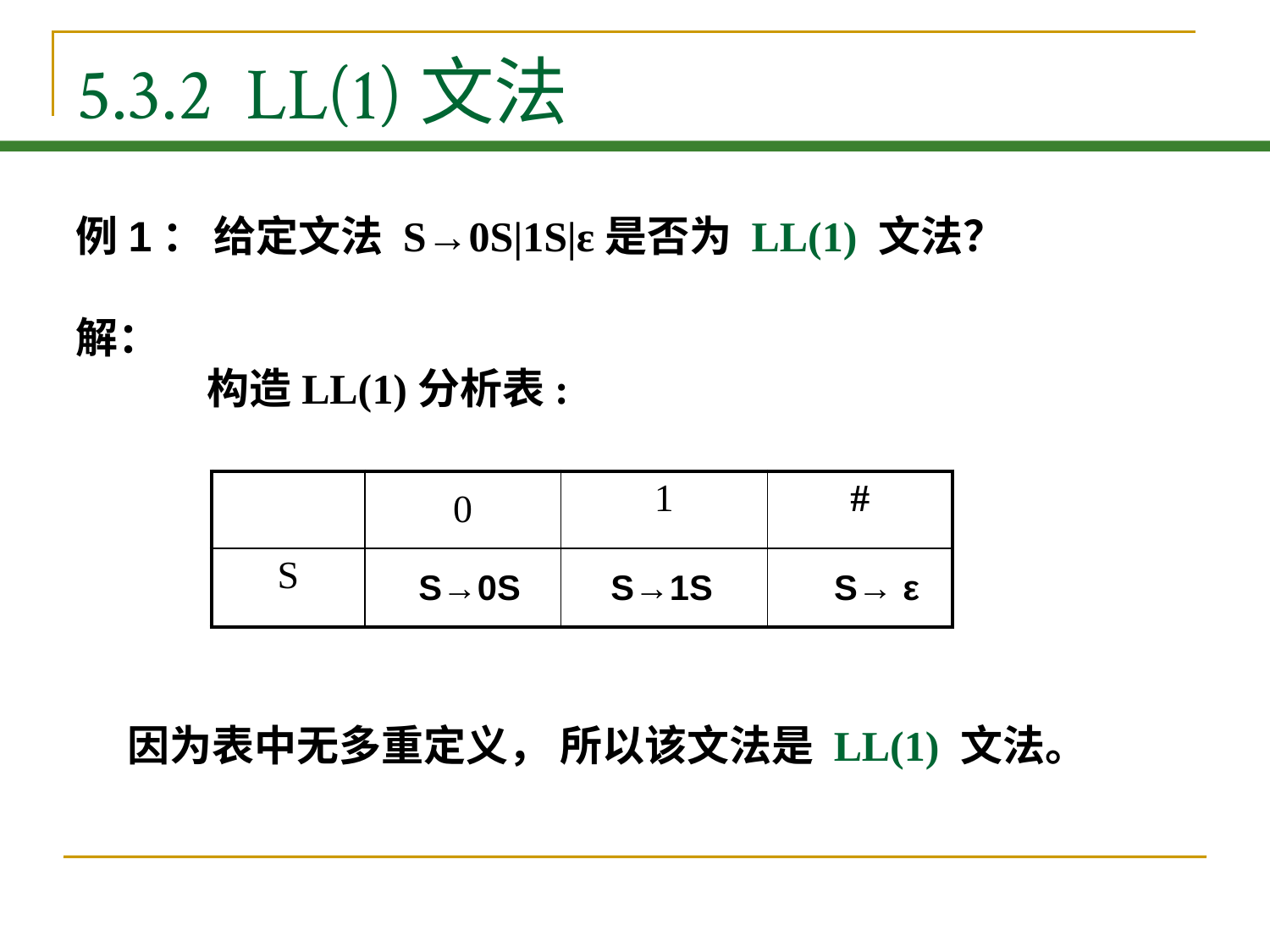

# 5.3.2  LL(1)文法

例1： 给定文法 S→0S|1S|ε是否为 LL(1) 文法？

解：
      构造LL(1)分析表:
|  | 0 | 1 | # |
| --- | --- | --- | --- |
| S |  |  |  |
S→1S

S→ ε

S→0S

 因为表中无多重定义， 所以该文法是 LL(1) 文法。
65